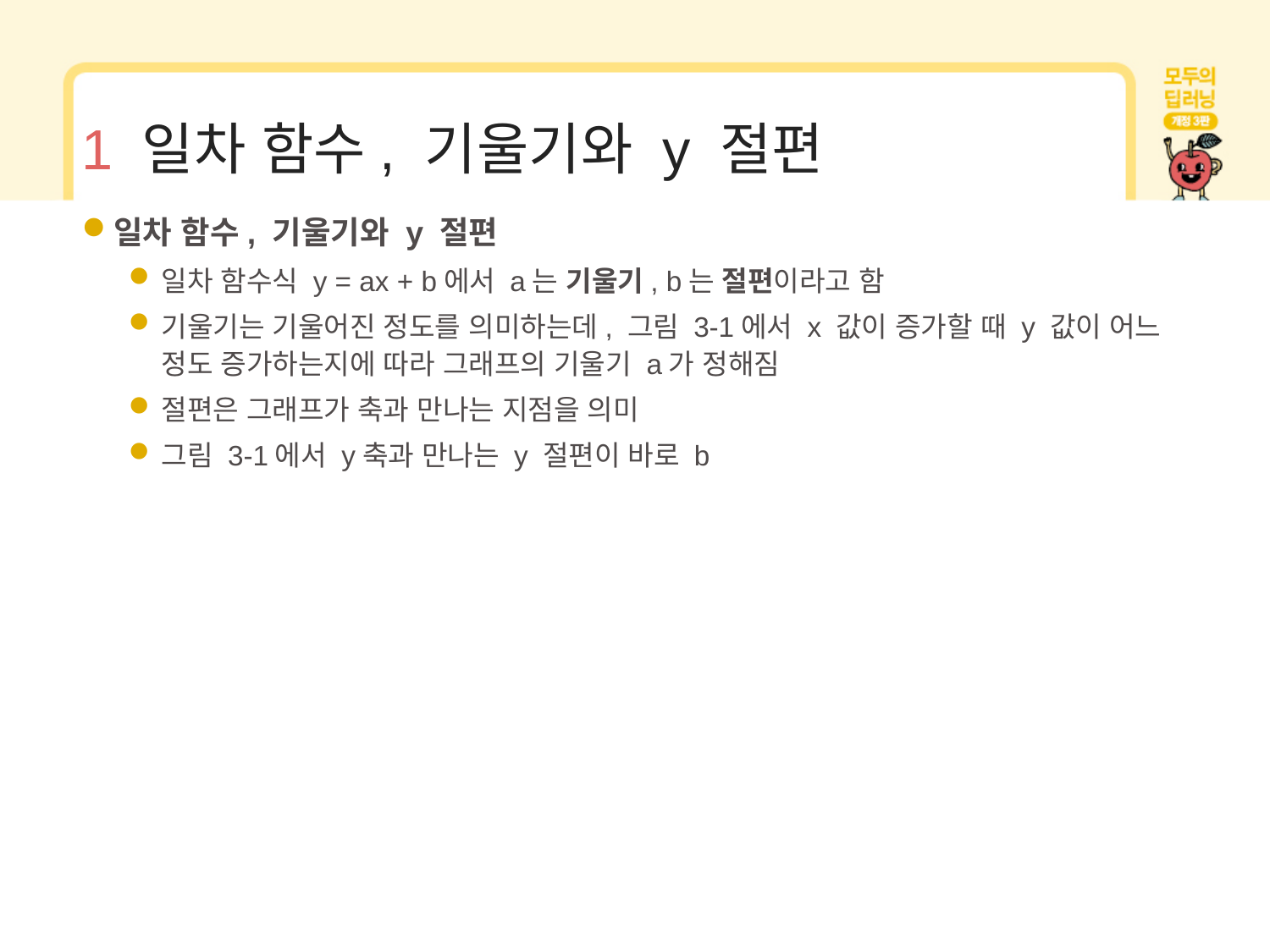

# 1 일차 함수, 기울기와 y 절편
일차 함수, 기울기와 y 절편
일차 함수식 y = ax + b에서 a는 기울기, b는 절편이라고 함
기울기는 기울어진 정도를 의미하는데, 그림 3-1에서 x 값이 증가할 때 y 값이 어느 정도 증가하는지에 따라 그래프의 기울기 a가 정해짐
절편은 그래프가 축과 만나는 지점을 의미
그림 3-1에서 y축과 만나는 y 절편이 바로 b